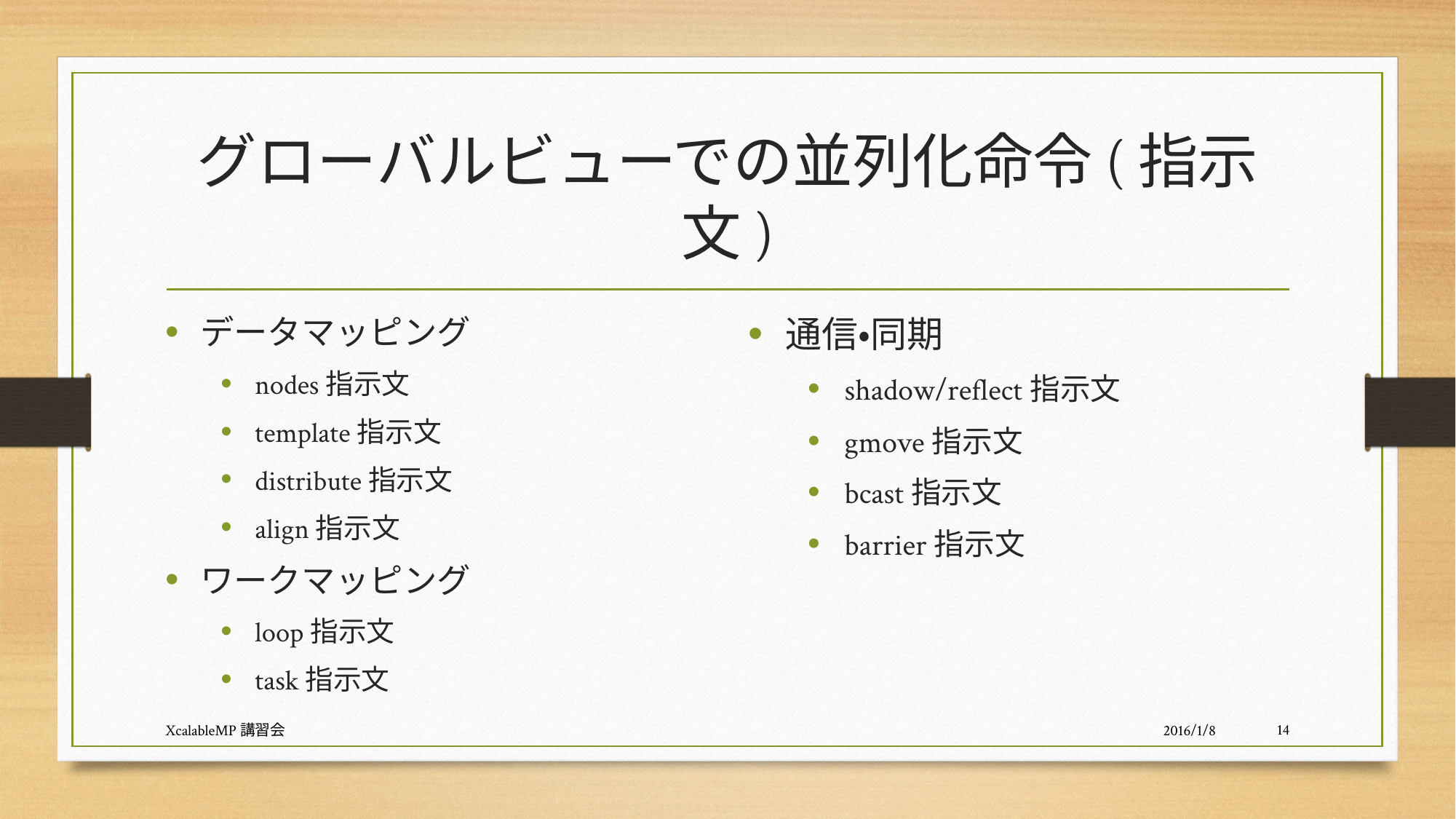

# グローバルビューでの並列化命令(指示文)
データマッピング
nodes指示文
template指示文
distribute指示文
align指示文
ワークマッピング
loop指示文
task指示文

通信・同期
shadow/reflect指示文
gmove指示文
bcast指示文
barrier指示文
XcalableMP講習会
2016/1/8
14